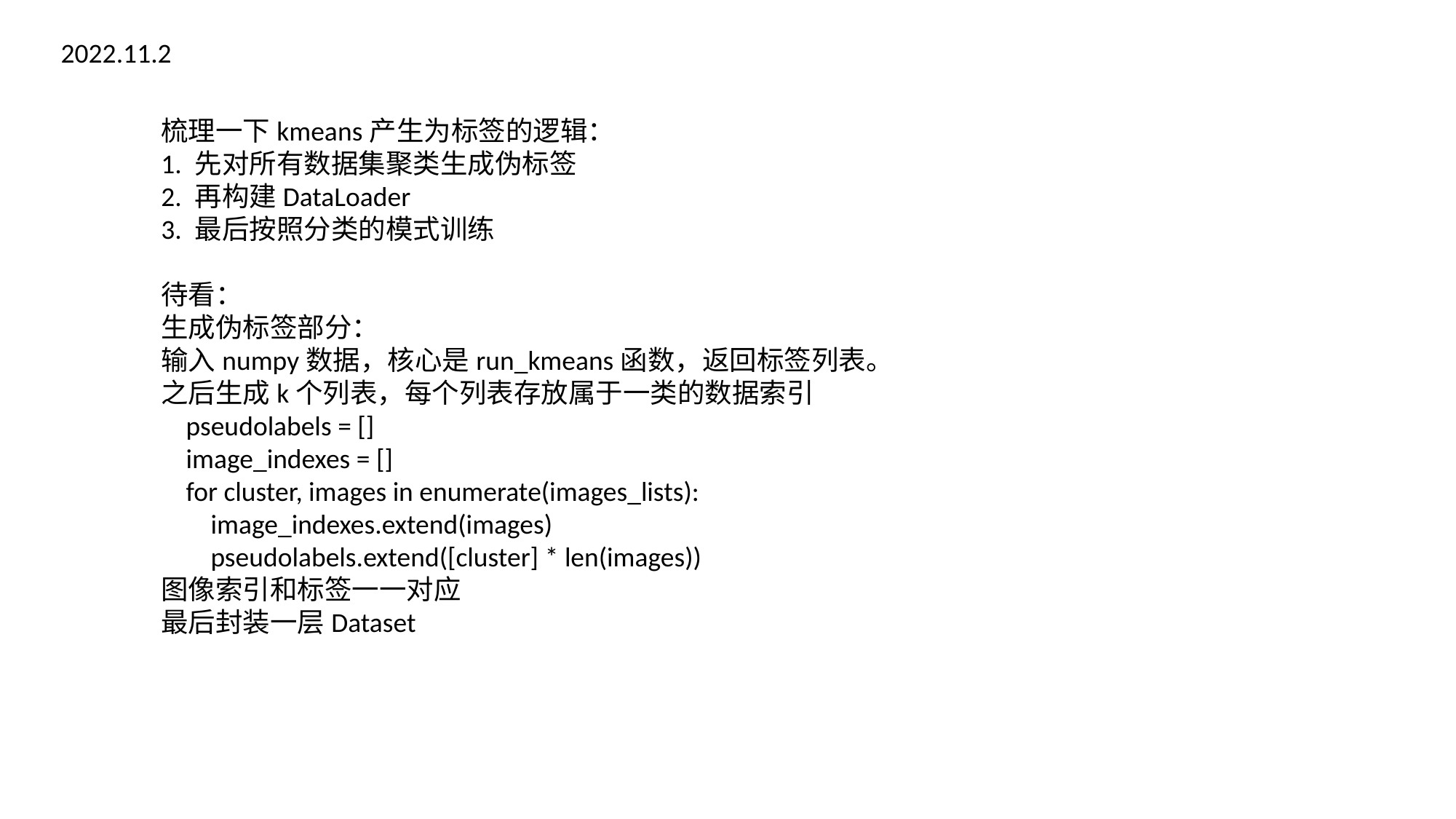

2022.11.2
梳理一下kmeans产生为标签的逻辑：
1. 先对所有数据集聚类生成伪标签
2. 再构建DataLoader
3. 最后按照分类的模式训练

待看：
生成伪标签部分：
输入numpy数据，核心是run_kmeans函数，返回标签列表。
之后生成k个列表，每个列表存放属于一类的数据索引
    pseudolabels = []
    image_indexes = []
    for cluster, images in enumerate(images_lists):
        image_indexes.extend(images)
        pseudolabels.extend([cluster] * len(images))
图像索引和标签一一对应
最后封装一层Dataset